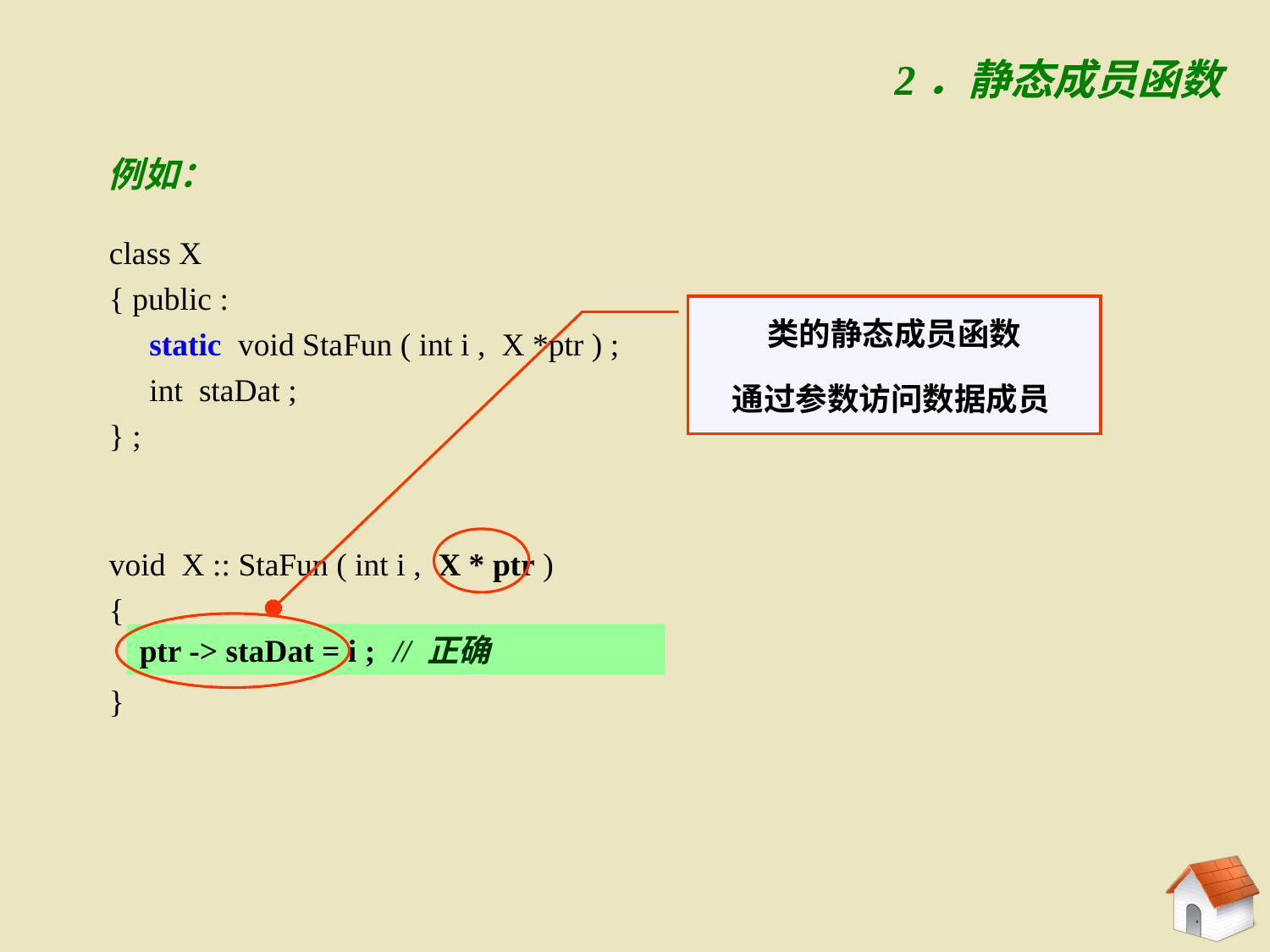

# 6.3.2  静态成员
2．静态成员函数
例如：
class X
{ public :
     static  void StaFun ( int i ,  X *ptr ) ;
     int  staDat ;
} ;
类的静态成员函数
通过参数访问数据成员

void  X :: StaFun ( int i ,  X * ptr )
{

}

ptr -> staDat = i ;	// 正确